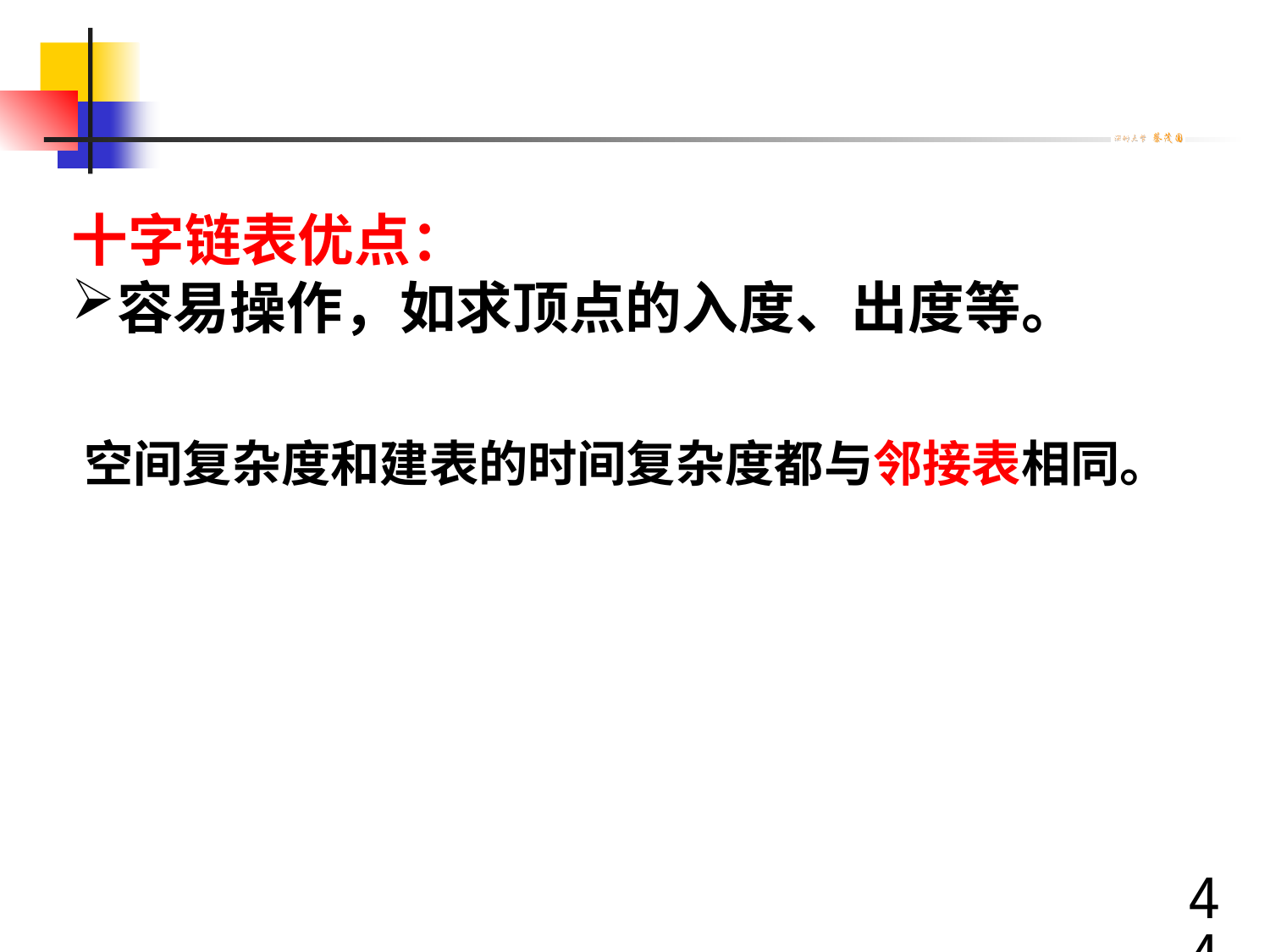

十字链表优点：
容易操作，如求顶点的入度、出度等。
空间复杂度和建表的时间复杂度都与邻接表相同。
44